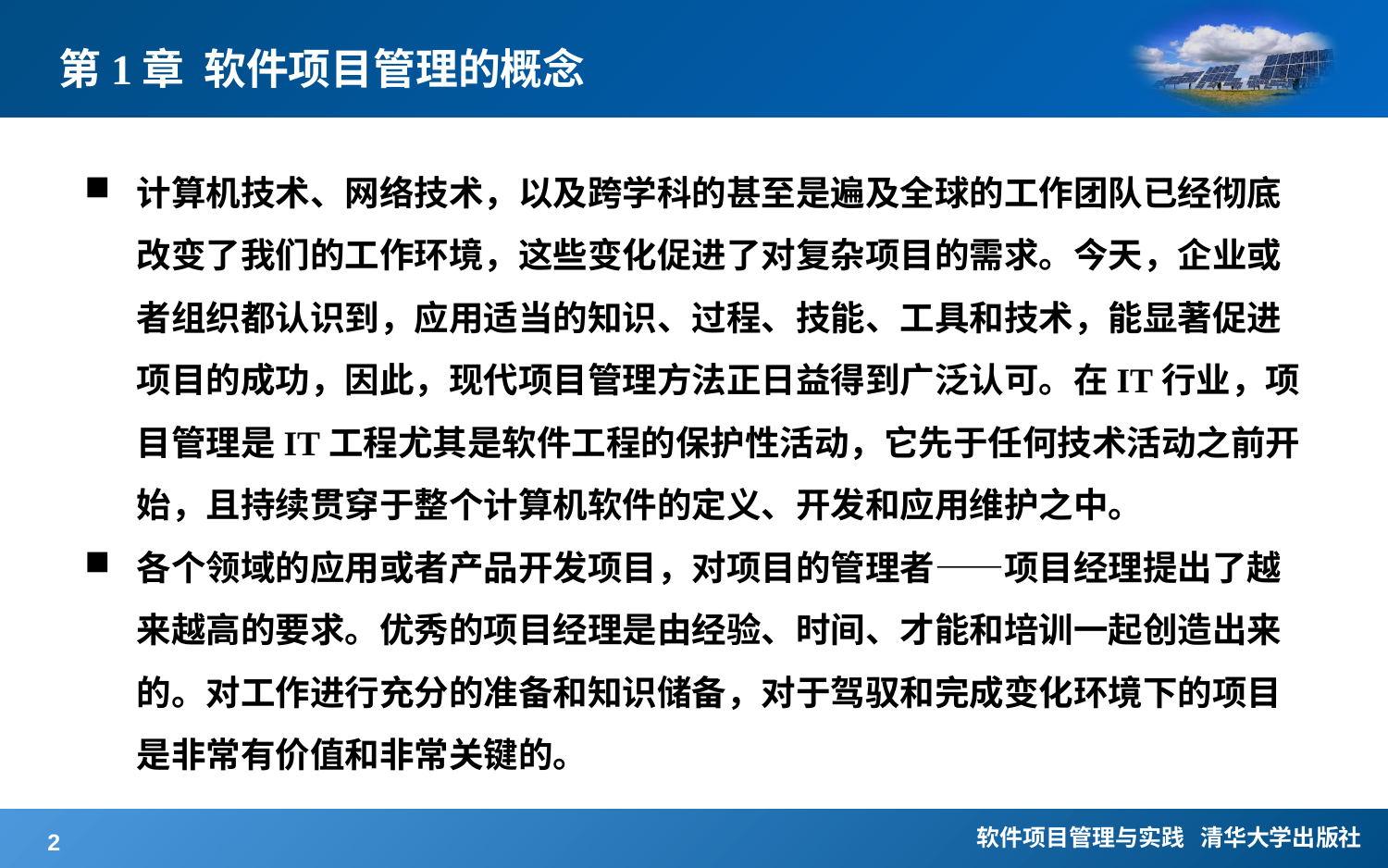

# 第1章  软件项目管理的概念
计算机技术、网络技术，以及跨学科的甚至是遍及全球的工作团队已经彻底改变了我们的工作环境，这些变化促进了对复杂项目的需求。今天，企业或者组织都认识到，应用适当的知识、过程、技能、工具和技术，能显著促进项目的成功，因此，现代项目管理方法正日益得到广泛认可。在IT行业，项目管理是IT工程尤其是软件工程的保护性活动，它先于任何技术活动之前开始，且持续贯穿于整个计算机软件的定义、开发和应用维护之中。
各个领域的应用或者产品开发项目，对项目的管理者——项目经理提出了越来越高的要求。优秀的项目经理是由经验、时间、才能和培训一起创造出来的。对工作进行充分的准备和知识储备，对于驾驭和完成变化环境下的项目是非常有价值和非常关键的。